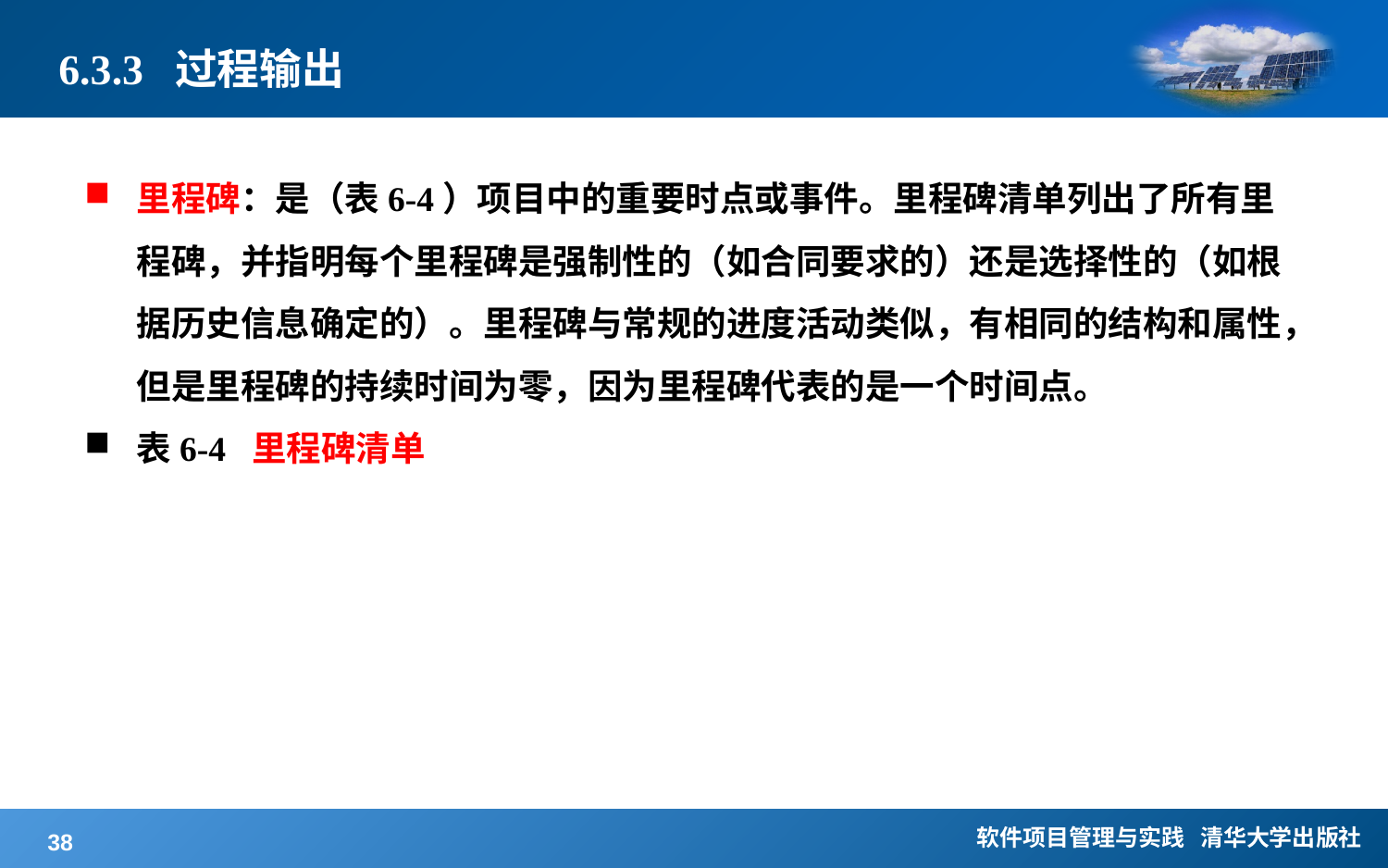

# 6.3.3  过程输出
里程碑：是（表6-4）项目中的重要时点或事件。里程碑清单列出了所有里程碑，并指明每个里程碑是强制性的（如合同要求的）还是选择性的（如根据历史信息确定的）。里程碑与常规的进度活动类似，有相同的结构和属性，但是里程碑的持续时间为零，因为里程碑代表的是一个时间点。
表6-4  里程碑清单